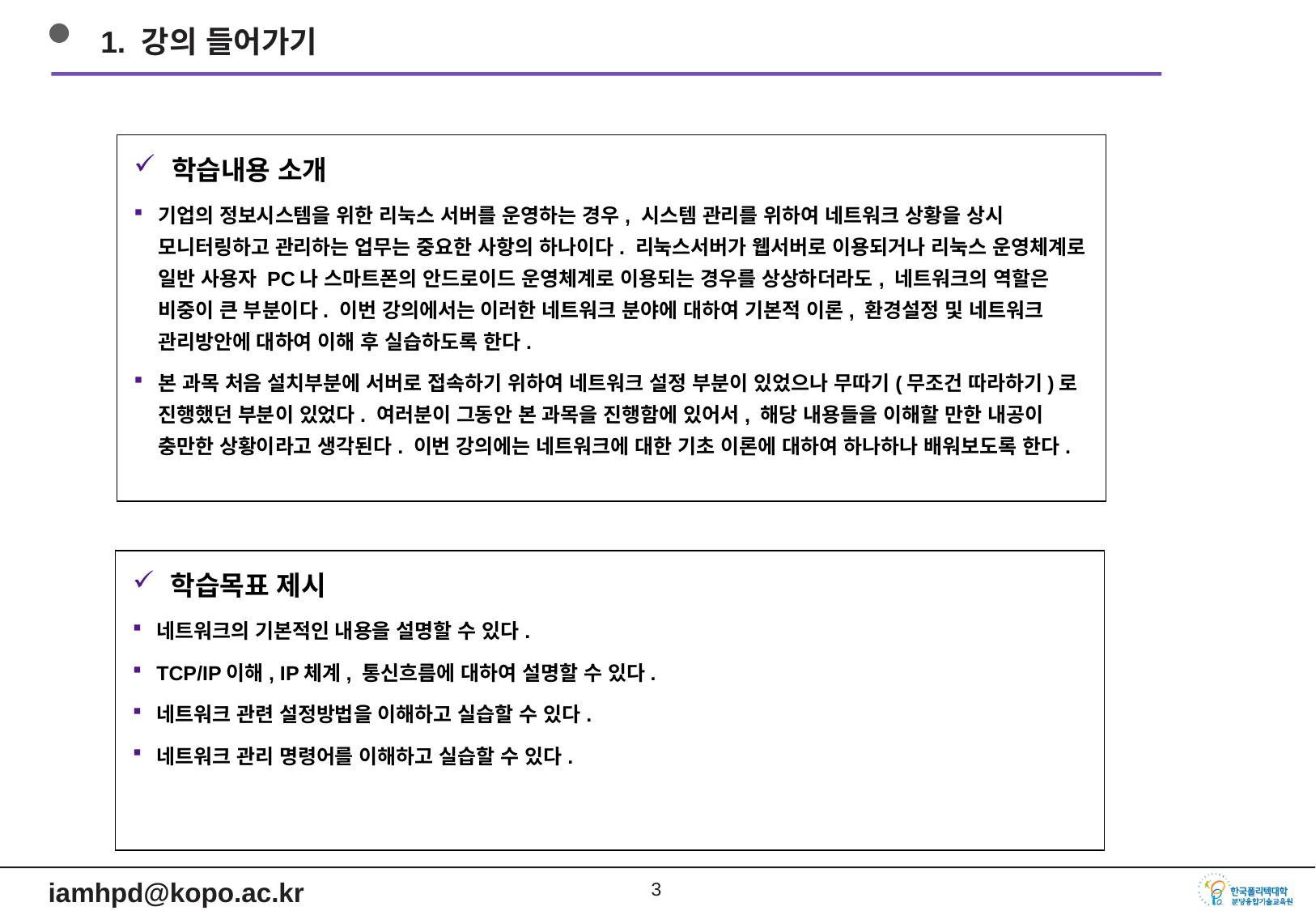

1. 강의 들어가기
학습내용 소개
기업의 정보시스템을 위한 리눅스 서버를 운영하는 경우, 시스템 관리를 위하여 네트워크 상황을 상시 모니터링하고 관리하는 업무는 중요한 사항의 하나이다. 리눅스서버가 웹서버로 이용되거나 리눅스 운영체계로 일반 사용자 PC나 스마트폰의 안드로이드 운영체계로 이용되는 경우를 상상하더라도, 네트워크의 역할은 비중이 큰 부분이다. 이번 강의에서는 이러한 네트워크 분야에 대하여 기본적 이론, 환경설정 및 네트워크 관리방안에 대하여 이해 후 실습하도록 한다.
본 과목 처음 설치부분에 서버로 접속하기 위하여 네트워크 설정 부분이 있었으나 무따기(무조건 따라하기)로 진행했던 부분이 있었다. 여러분이 그동안 본 과목을 진행함에 있어서, 해당 내용들을 이해할 만한 내공이 충만한 상황이라고 생각된다. 이번 강의에는 네트워크에 대한 기초 이론에 대하여 하나하나 배워보도록 한다.

학습목표 제시
네트워크의 기본적인 내용을 설명할 수 있다.
TCP/IP이해, IP체계, 통신흐름에 대하여 설명할 수 있다.
네트워크 관련 설정방법을 이해하고 실습할 수 있다.
네트워크 관리 명령어를 이해하고 실습할 수 있다.
3